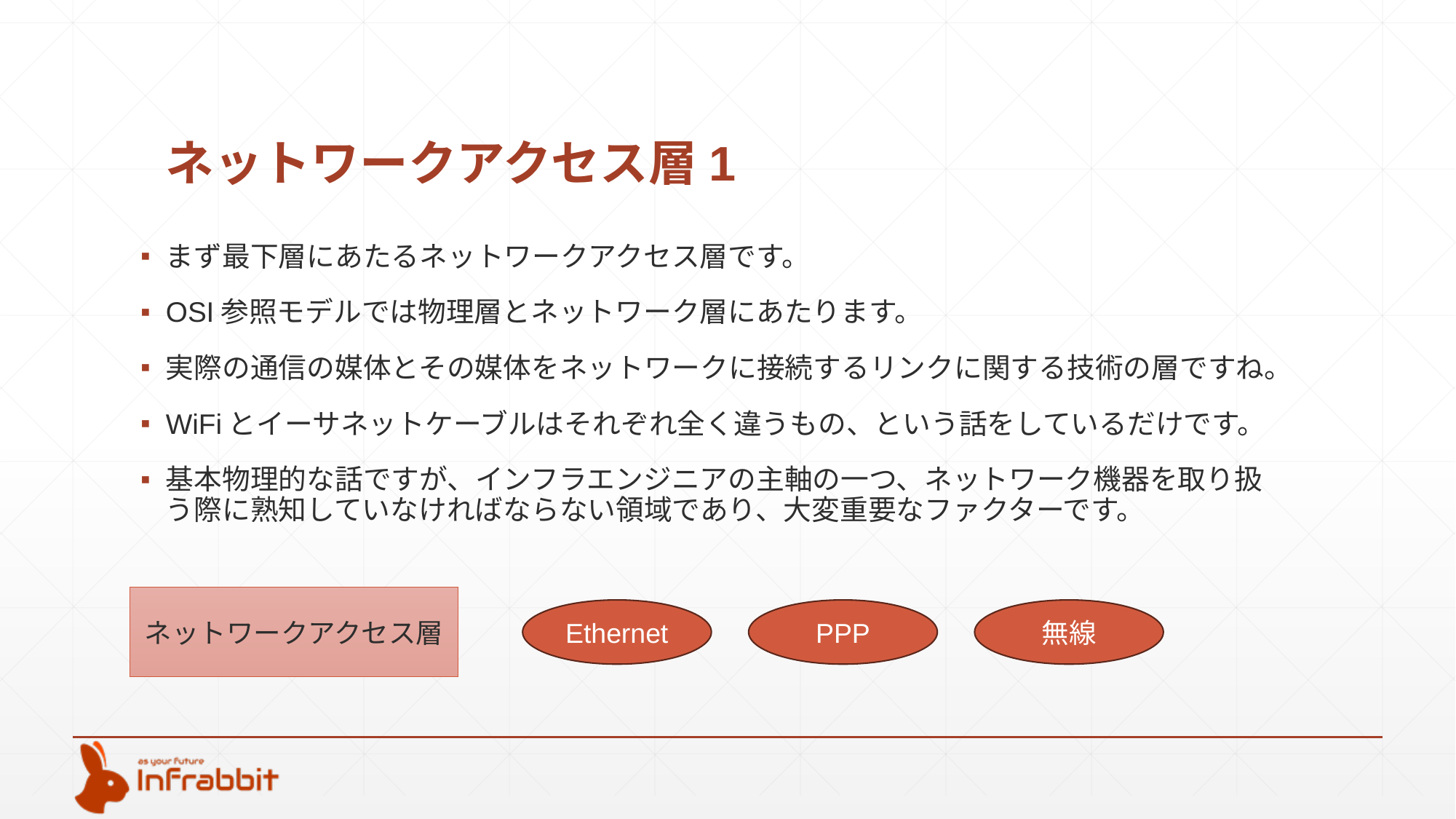

# ネットワークアクセス層1
まず最下層にあたるネットワークアクセス層です。
OSI参照モデルでは物理層とネットワーク層にあたります。
実際の通信の媒体とその媒体をネットワークに接続するリンクに関する技術の層ですね。
WiFiとイーサネットケーブルはそれぞれ全く違うもの、という話をしているだけです。
基本物理的な話ですが、インフラエンジニアの主軸の一つ、ネットワーク機器を取り扱う際に熟知していなければならない領域であり、大変重要なファクターです。

ネットワークアクセス層
Ethernet
PPP
無線